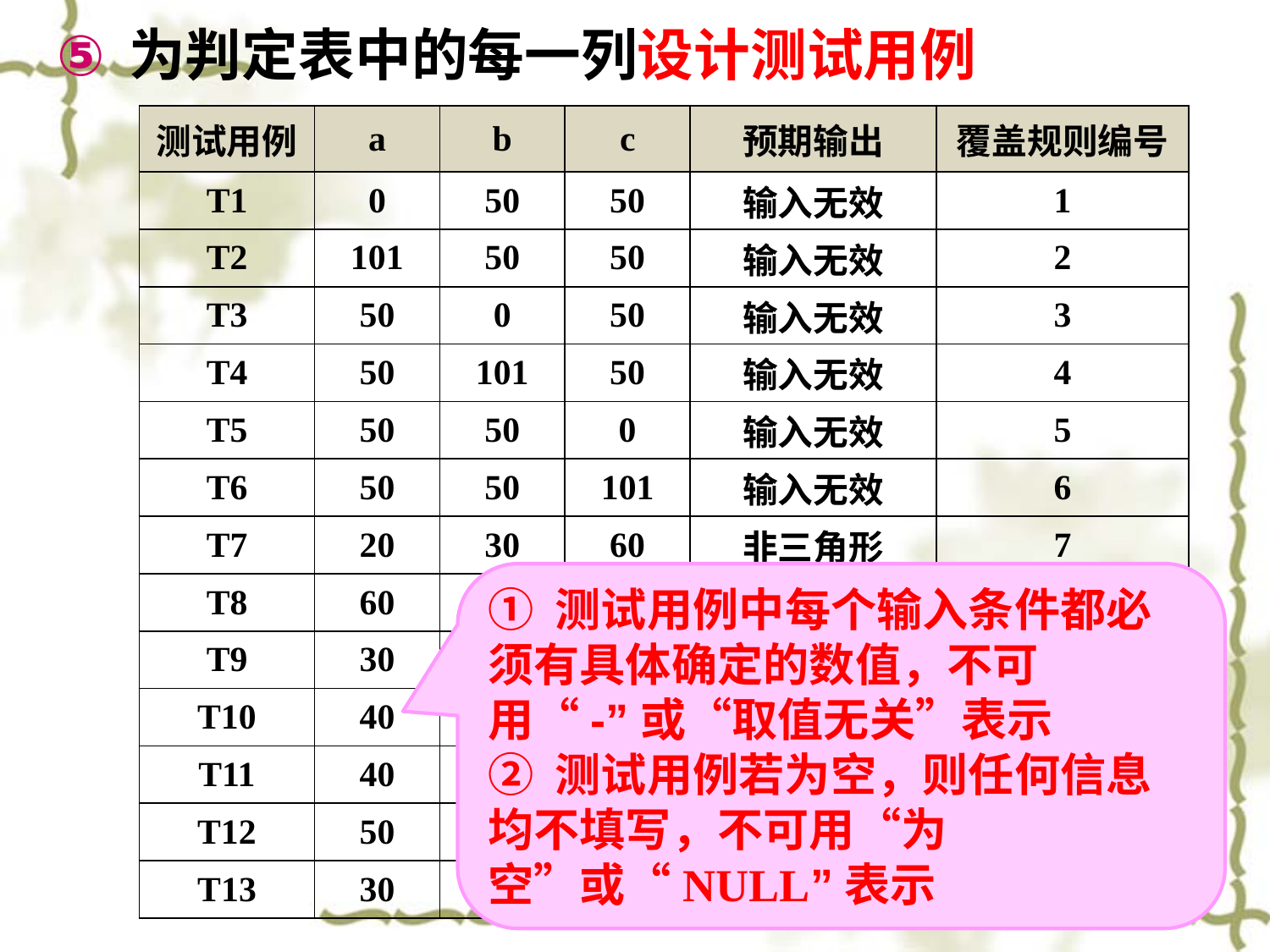

为判定表中的每一列设计测试用例
| 测试用例 | a | b | c | 预期输出 | 覆盖规则编号 |
| --- | --- | --- | --- | --- | --- |
| T1 | 0 | 50 | 50 | 输入无效 | 1 |
| T2 | 101 | 50 | 50 | 输入无效 | 2 |
| T3 | 50 | 0 | 50 | 输入无效 | 3 |
| T4 | 50 | 101 | 50 | 输入无效 | 4 |
| T5 | 50 | 50 | 0 | 输入无效 | 5 |
| T6 | 50 | 50 | 101 | 输入无效 | 6 |
| T7 | 20 | 30 | 60 | 非三角形 | 7 |
| T8 | 60 | 20 | 30 | 非三角形 | 8 |
| T9 | 30 | 60 | 20 | 非三角形 | 9 |
| T10 | 40 | 50 | 60 | 一般三角形 | 10 |
| T11 | 40 | 50 | 30 | 直角三角形 | 11 |
| T12 | 50 | 30 | 40 | 直角三角形 | 12 |
| T13 | 30 | 40 | 50 | 直角三角形 | 14 |
① 测试用例中每个输入条件都必须有具体确定的数值，不可用“-”或“取值无关”表示
② 测试用例若为空，则任何信息均不填写，不可用“为空”或“NULL”表示